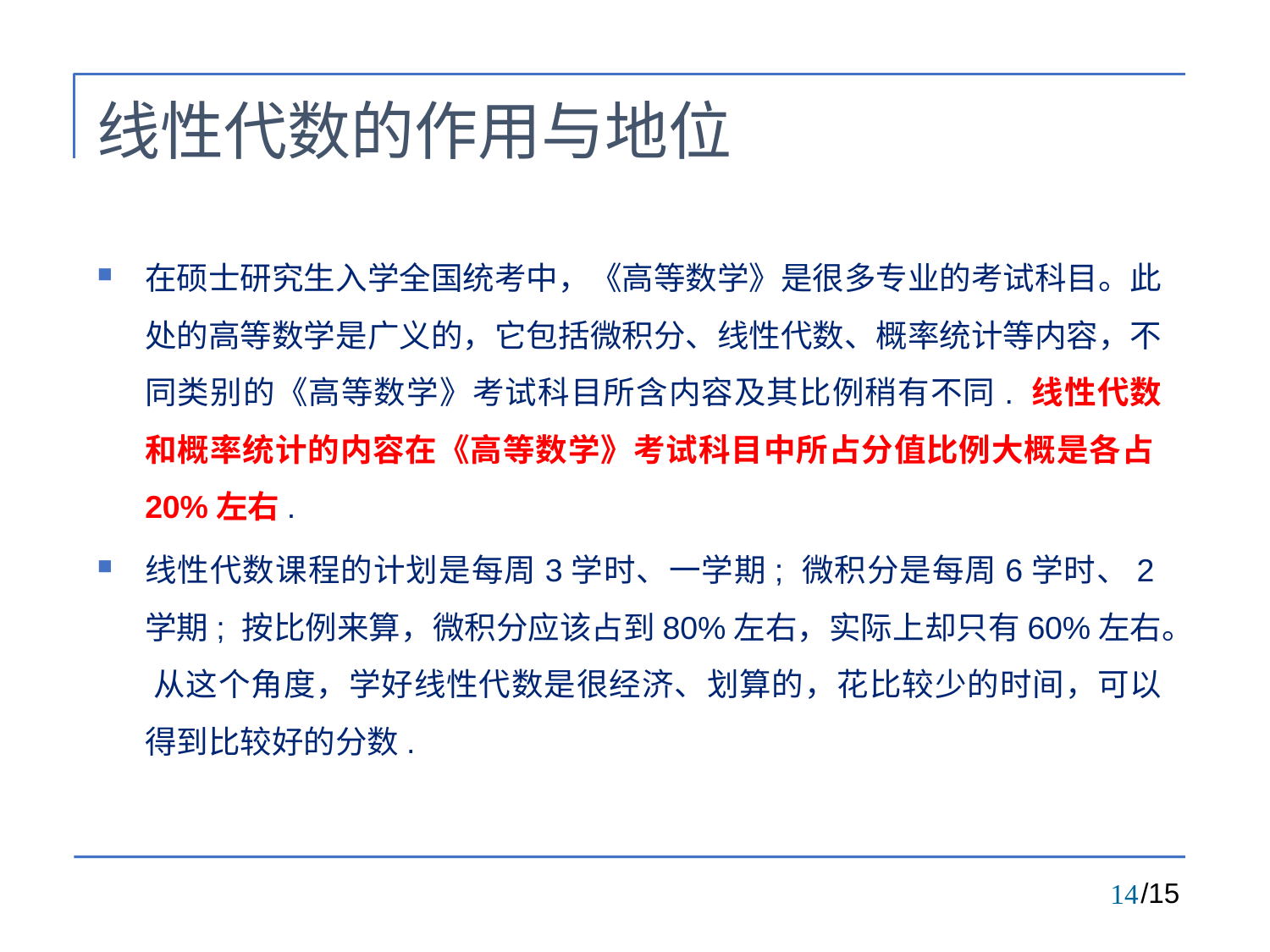

# 线性代数的作用与地位
在硕士研究生入学全国统考中，《高等数学》是很多专业的考试科目。此处的高等数学是广义的，它包括微积分、线性代数、概率统计等内容，不同类别的《高等数学》考试科目所含内容及其比例稍有不同. 线性代数和概率统计的内容在《高等数学》考试科目中所占分值比例大概是各占20%左右.
线性代数课程的计划是每周3学时、一学期; 微积分是每周6学时、2学期; 按比例来算，微积分应该占到80%左右，实际上却只有60%左右。 从这个角度，学好线性代数是很经济、划算的，花比较少的时间，可以得到比较好的分数.
14